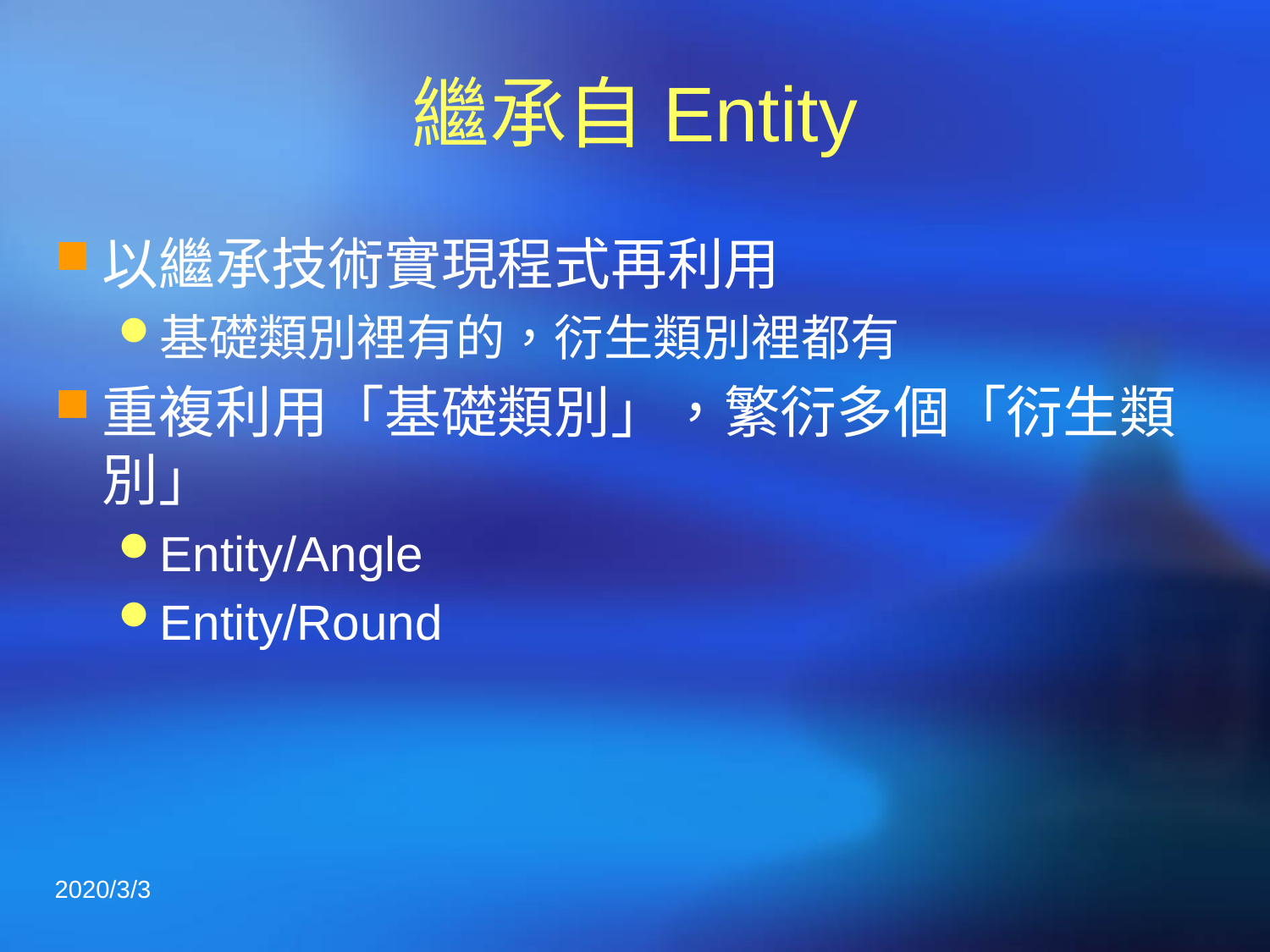

# 繼承自Entity
以繼承技術實現程式再利用
基礎類別裡有的，衍生類別裡都有
重複利用「基礎類別」，繁衍多個「衍生類別」
Entity/Angle
Entity/Round
2020/3/3